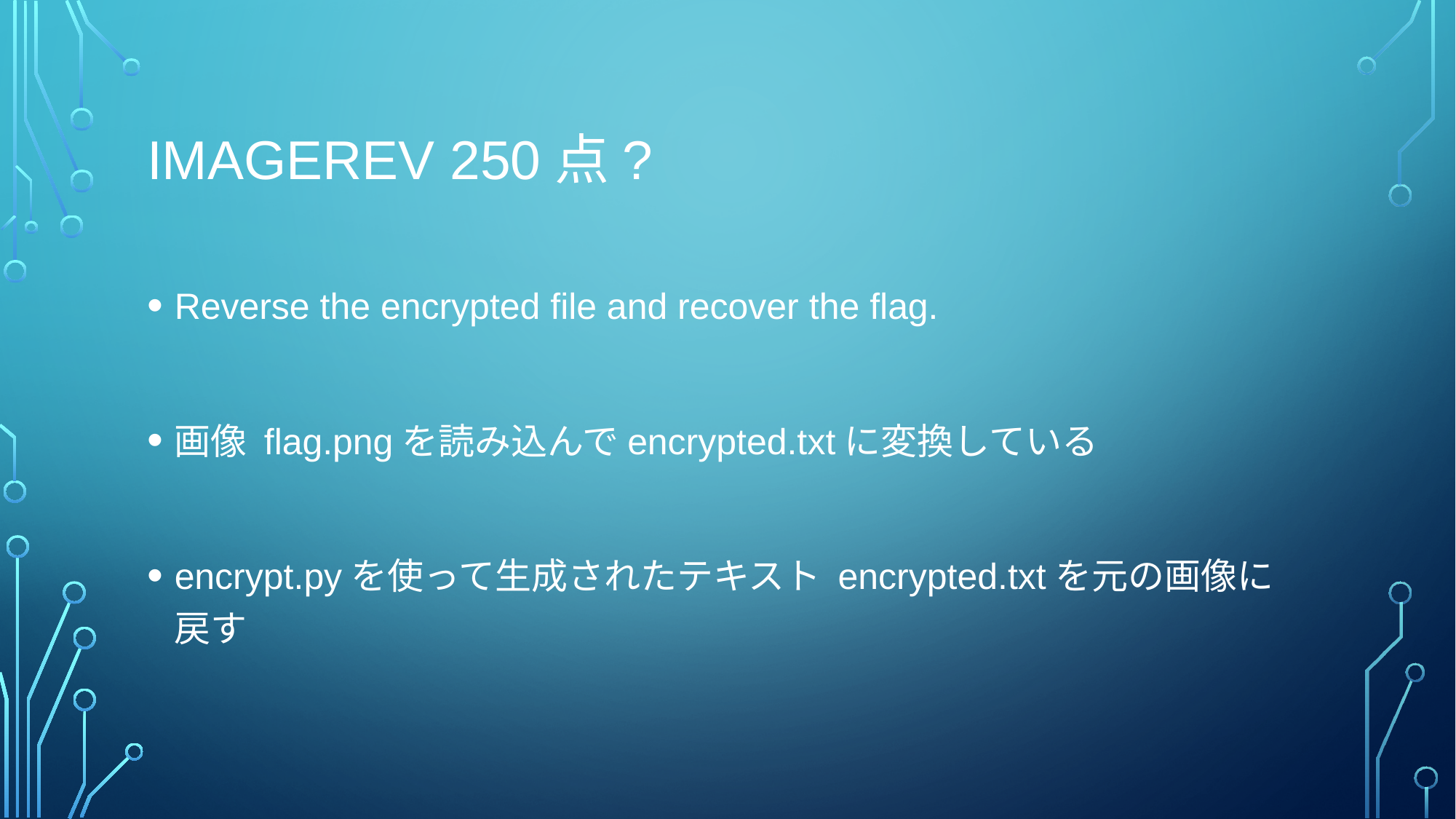

# Imagerev 250点?
Reverse the encrypted file and recover the flag.

画像 flag.pngを読み込んでencrypted.txtに変換している

encrypt.pyを使って生成されたテキスト encrypted.txtを元の画像に戻す